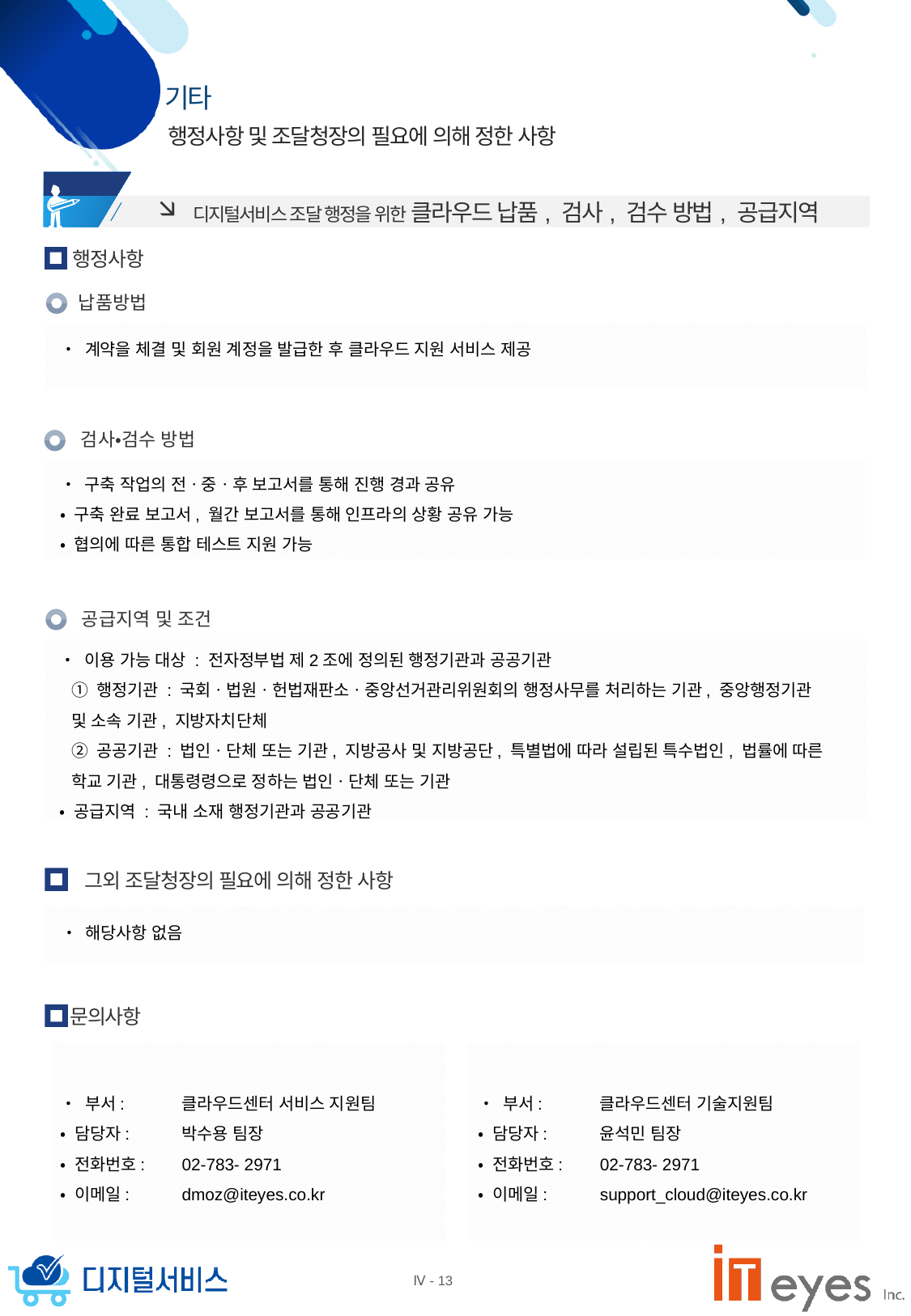

행정사항 및 조달청장의 필요에 의해 정한 사항
 디지털서비스 조달 행정을 위한 클라우드 납품, 검사, 검수 방법, 공급지역
행정사항

납품방법

• 계약을 체결 및 회원 계정을 발급한 후 클라우드 지원 서비스 제공
검사•검수 방법

• 구축 작업의 전ㆍ중ㆍ후 보고서를 통해 진행 경과 공유
• 구축 완료 보고서, 월간 보고서를 통해 인프라의 상황 공유 가능
• 협의에 따른 통합 테스트 지원 가능

공급지역 및 조건

• 이용 가능 대상 : 전자정부법 제2조에 정의된 행정기관과 공공기관
① 행정기관 : 국회ㆍ법원ㆍ헌법재판소ㆍ중앙선거관리위원회의 행정사무를 처리하는 기관, 중앙행정기관 및 소속 기관, 지방자치단체
② 공공기관 : 법인ㆍ단체 또는 기관, 지방공사 및 지방공단, 특별법에 따라 설립된 특수법인, 법률에 따른 학교 기관, 대통령령으로 정하는 법인ㆍ단체 또는 기관
• 공급지역 : 국내 소재 행정기관과 공공기관

그외 조달청장의 필요에 의해 정한 사항

• 해당사항 없음
문의사항

• 부서:  	클라우드센터 기술지원팀
• 담당자:  	윤석민 팀장
• 전화번호:	02-783- 2971
• 이메일:	support_cloud@iteyes.co.kr
• 부서:  	클라우드센터 서비스 지원팀
• 담당자:  	박수용 팀장
• 전화번호:	02-783- 2971
• 이메일:	dmoz@iteyes.co.kr